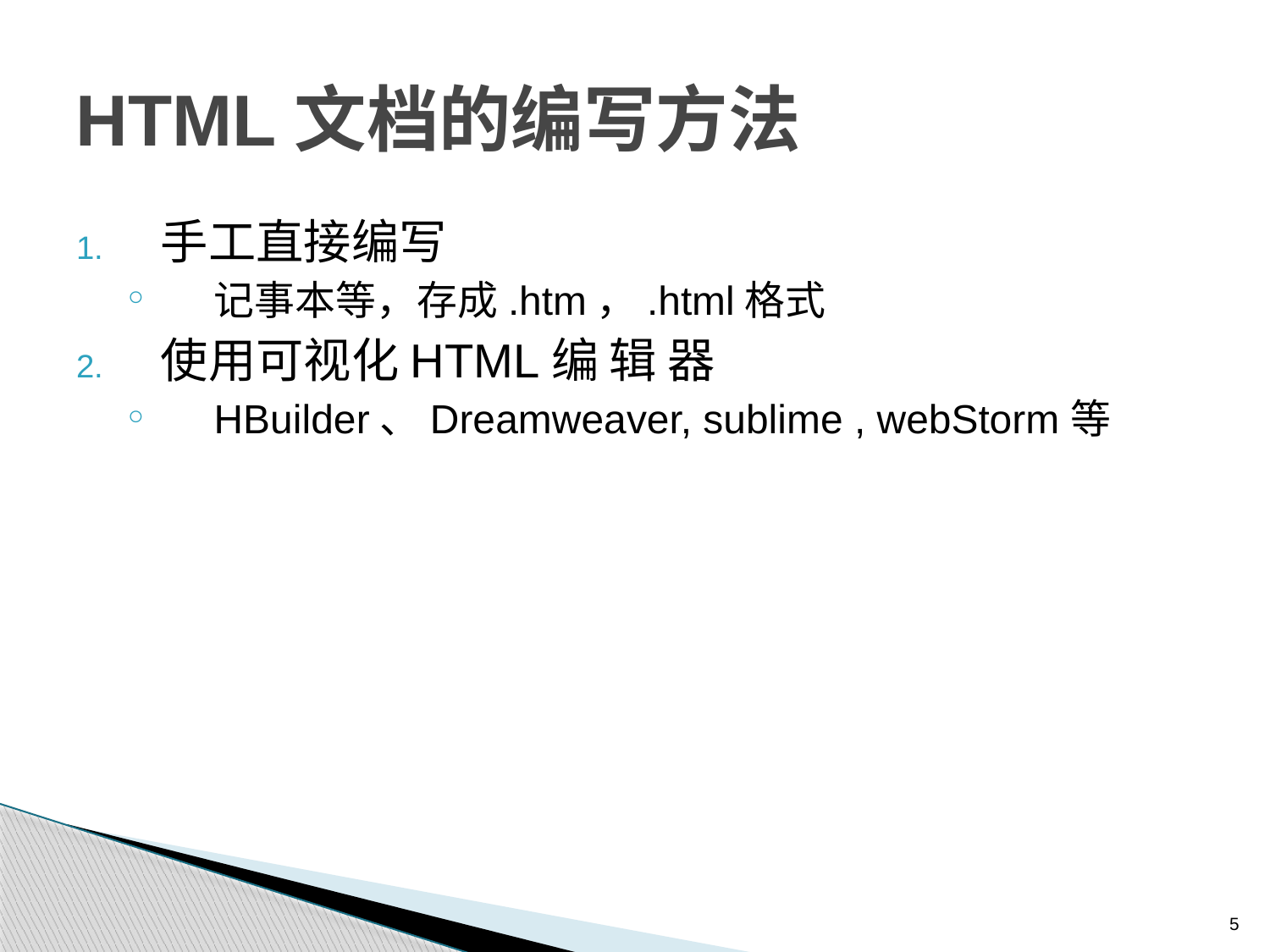

# HTML文档的编写方法
手工直接编写
记事本等，存成.htm，.html格式
使用可视化HTML编 辑 器
HBuilder、Dreamweaver, sublime , webStorm等

5